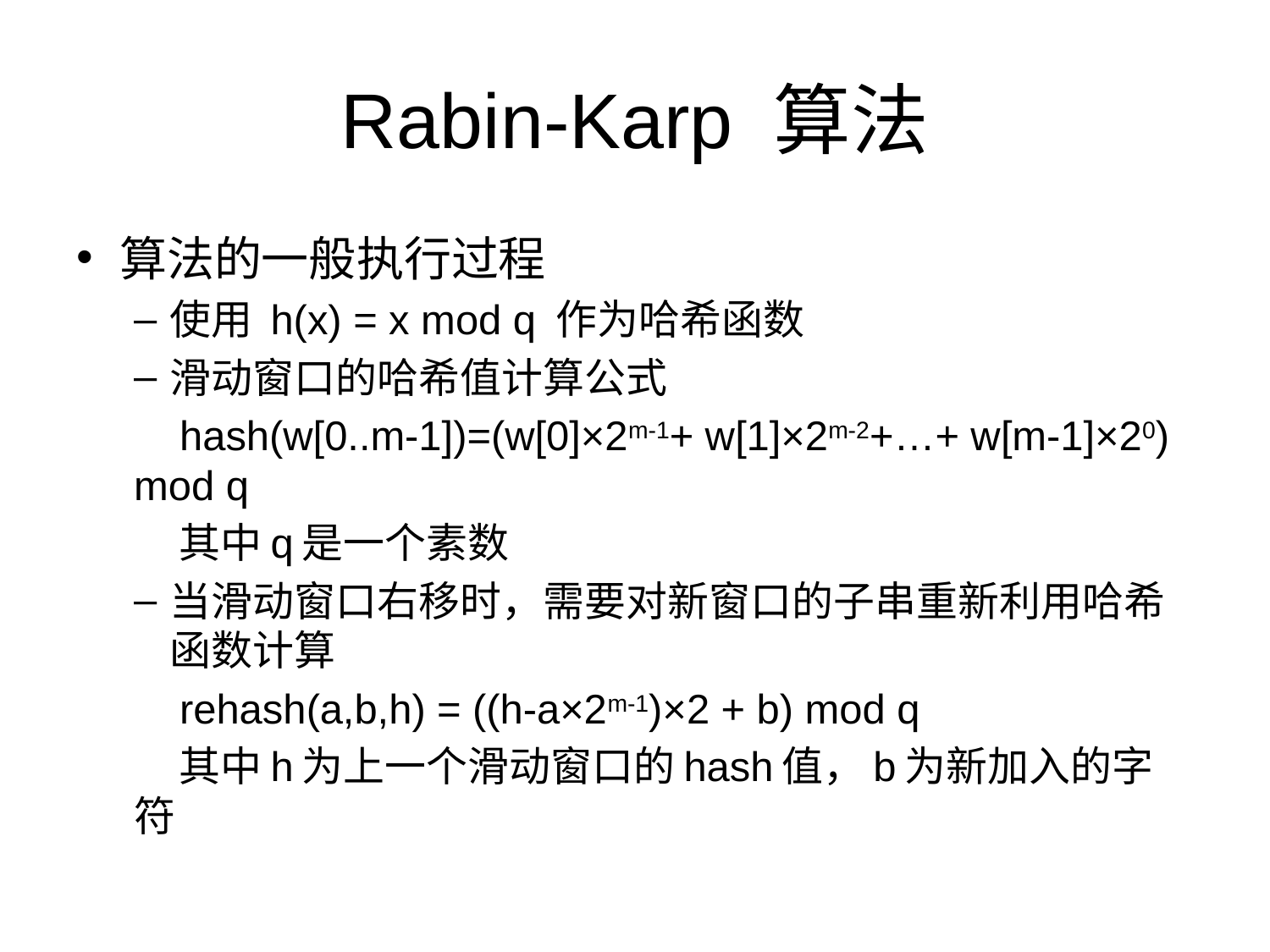

# Rabin-Karp 算法
算法的一般执行过程
使用 h(x) = x mod q 作为哈希函数
滑动窗口的哈希值计算公式
    hash(w[0..m-1])=(w[0]×2m-1+ w[1]×2m-2+…+ w[m-1]×20) mod q
    其中q是一个素数
当滑动窗口右移时，需要对新窗口的子串重新利用哈希函数计算
    rehash(a,b,h) = ((h-a×2m-1)×2 + b) mod q
    其中h为上一个滑动窗口的hash值，b为新加入的字符